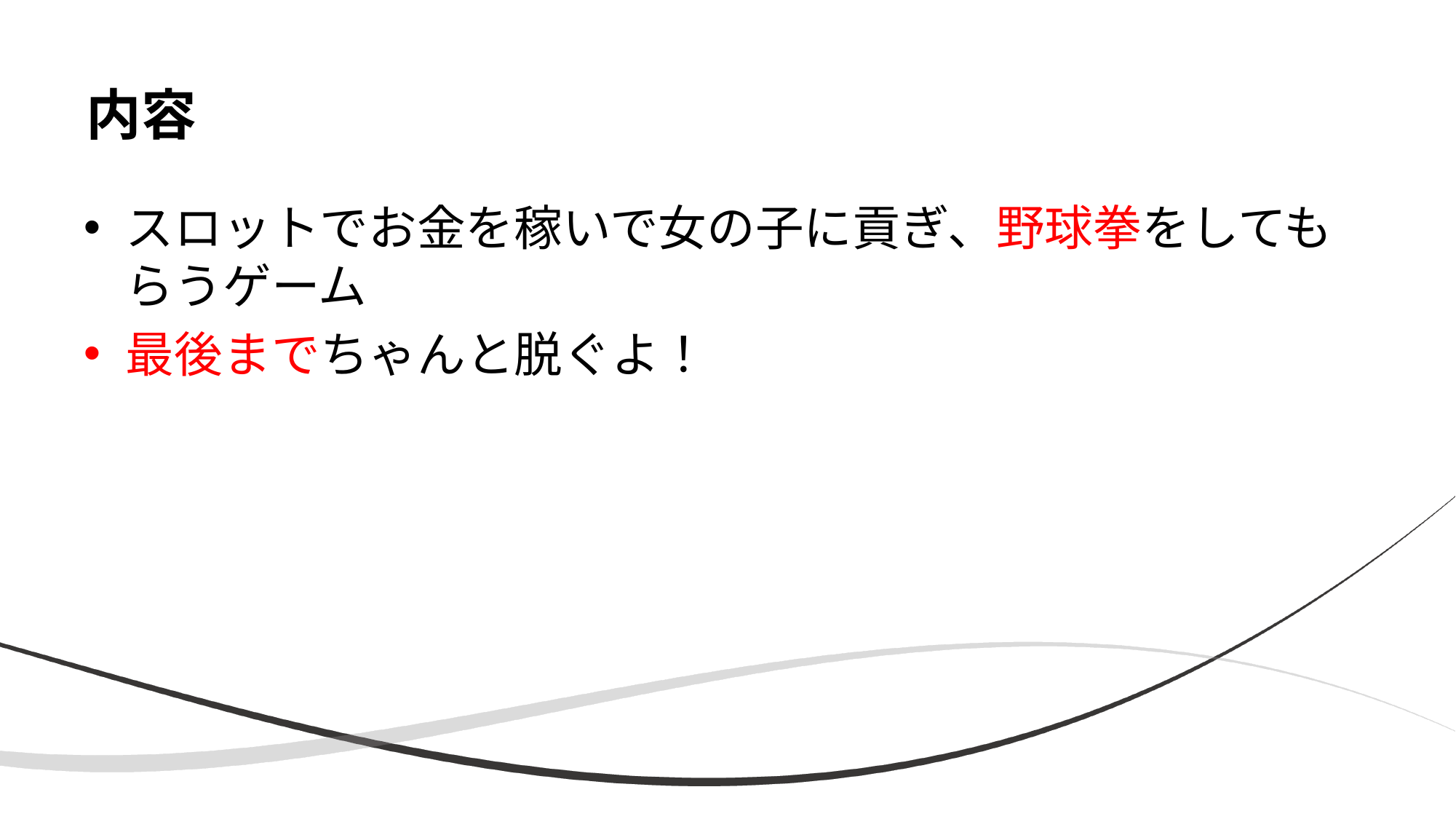

# 内容
スロットでお金を稼いで女の子に貢ぎ、野球拳をしてもらうゲーム
最後までちゃんと脱ぐよ！